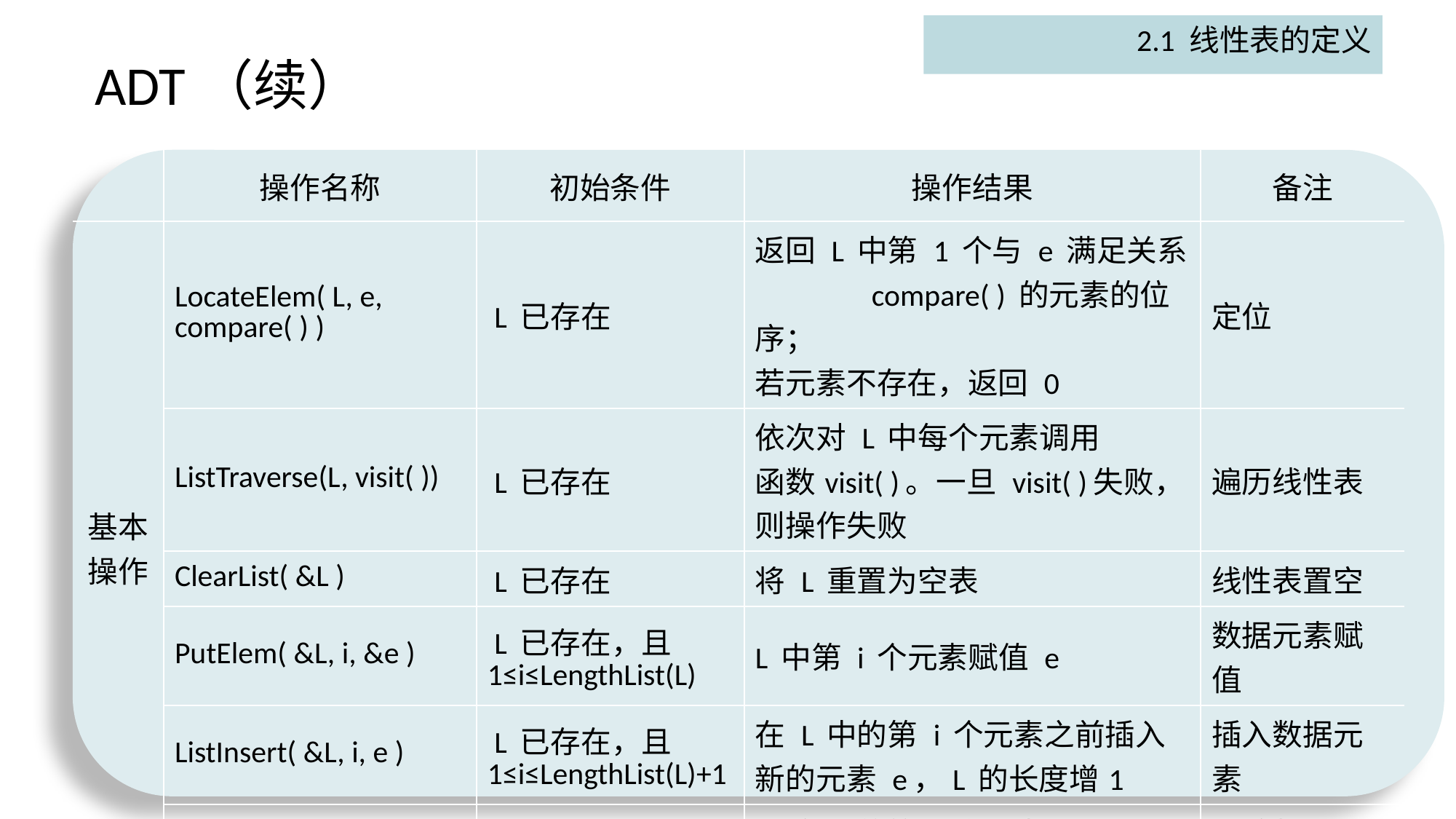

2.1 线性表的定义
# ADT（续）

|  | 操作名称 | 初始条件 | 操作结果 | 备注 |
| --- | --- | --- | --- | --- |
| 基本操作 | LocateElem( L, e, compare( ) ) | L 已存在 | 返回 L 中第 1 个与 e 满足关系 compare( ) 的元素的位序； 若元素不存在，返回 0 | 定位 |
|  | ListTraverse(L, visit( )) | L 已存在 | 依次对 L 中每个元素调用 函数visit( )。一旦 visit( )失败，则操作失败 | 遍历线性表 |
|  | ClearList( &L ) | L 已存在 | 将 L 重置为空表 | 线性表置空 |
|  | PutElem( &L, i, &e ) | L 已存在，且 1≤i≤LengthList(L) | L 中第 i 个元素赋值 e | 数据元素赋值 |
|  | ListInsert( &L, i, e ) | L 已存在，且1≤i≤LengthList(L)+1 | 在 L 中的第 i 个元素之前插入 新的元素 e，L 的长度增1 | 插入数据元素 |
|  | ListDelete(&L, i, &e ) | L 已存在，且1≤i≤LengthList(L) | 删除 L 的第 i 个元素， e 返回其值，L 的长度减1 | 删除数据元素 |